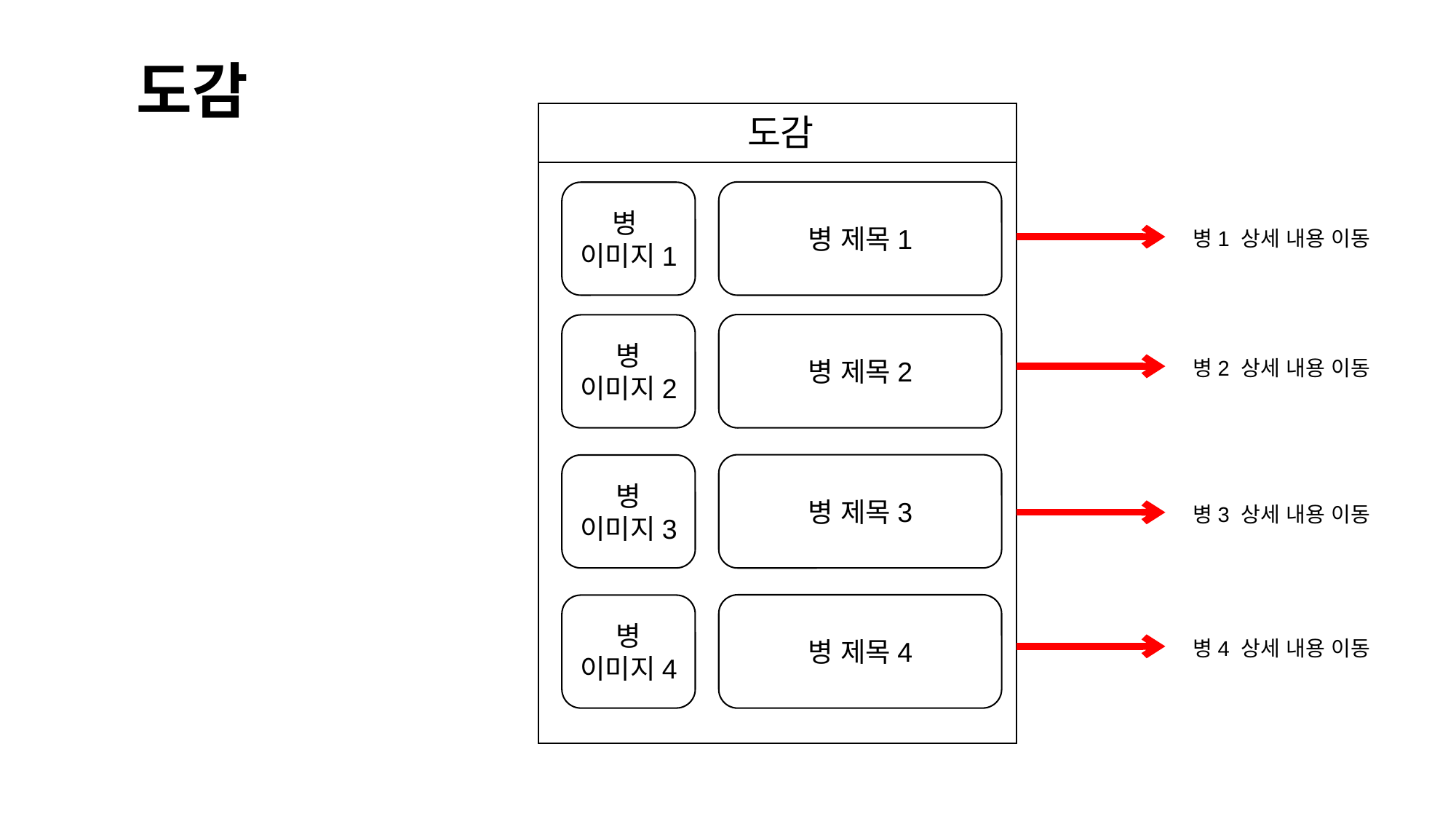

도감

도감
병 제목1
병
이미지1
  병1 상세 내용 이동
병 제목2
병
이미지2
  병2 상세 내용 이동
병 제목3
병
이미지3
  병3 상세 내용 이동
병 제목4
병
이미지4
  병4 상세 내용 이동